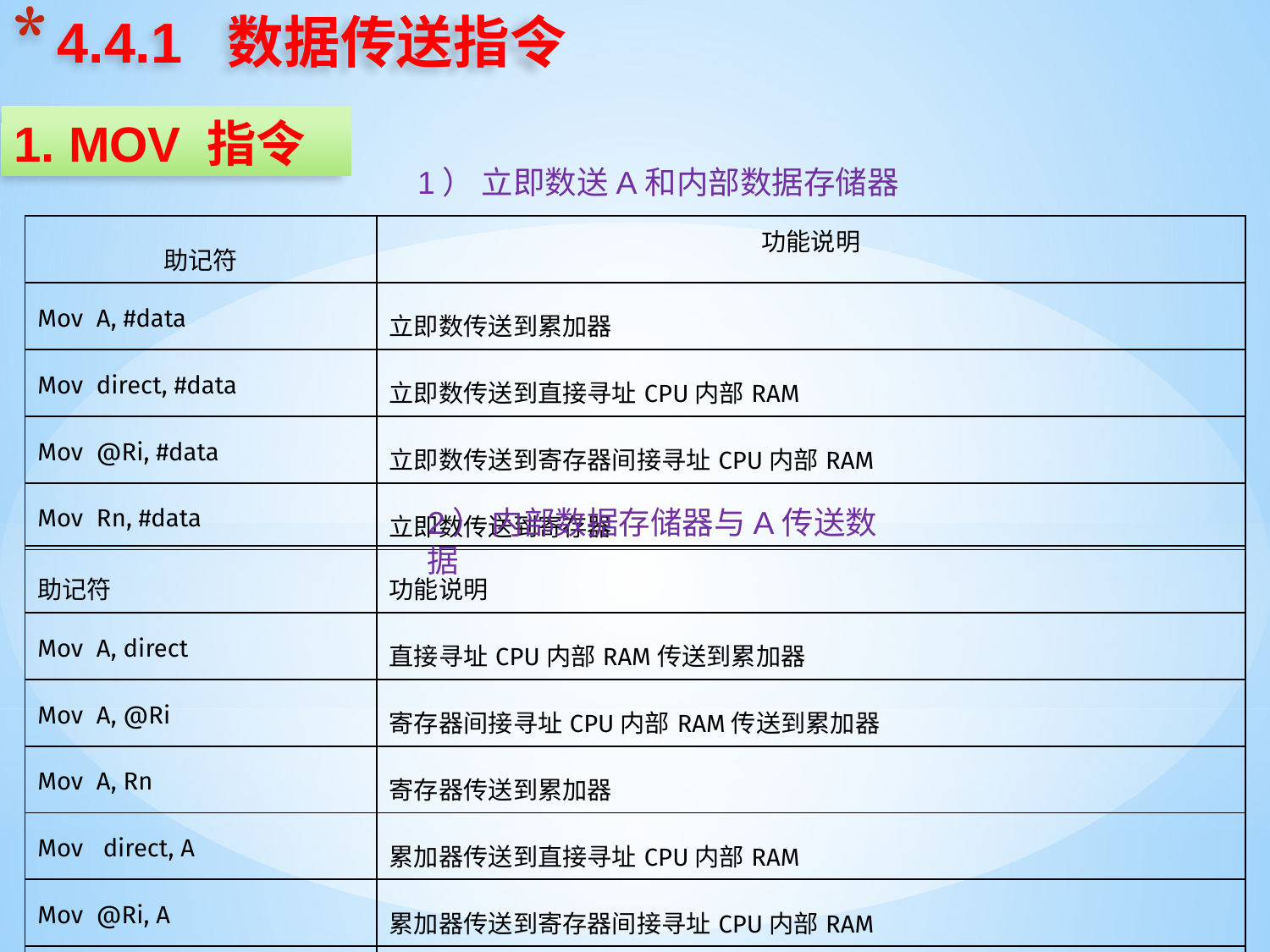

# 4.4.1  数据传送指令
1. MOV 指令
1） 立即数送A和内部数据存储器
| 助记符 | 功能说明 |
| --- | --- |
| Mov A, #data | 立即数传送到累加器 |
| Mov direct, #data | 立即数传送到直接寻址CPU内部RAM |
| Mov @Ri, #data | 立即数传送到寄存器间接寻址CPU内部RAM |
| Mov Rn, #data | 立即数传送到寄存器 |
2） 内部数据存储器与A传送数据
| 助记符 | 功能说明 |
| --- | --- |
| Mov A, direct | 直接寻址CPU内部RAM传送到累加器 |
| Mov A, @Ri | 寄存器间接寻址CPU内部RAM传送到累加器 |
| Mov A, Rn | 寄存器传送到累加器 |
| Mov direct, A | 累加器传送到直接寻址CPU内部RAM |
| Mov @Ri, A | 累加器传送到寄存器间接寻址CPU内部RAM |
| Mov Rn, A | 累加器传送到寄存器 |